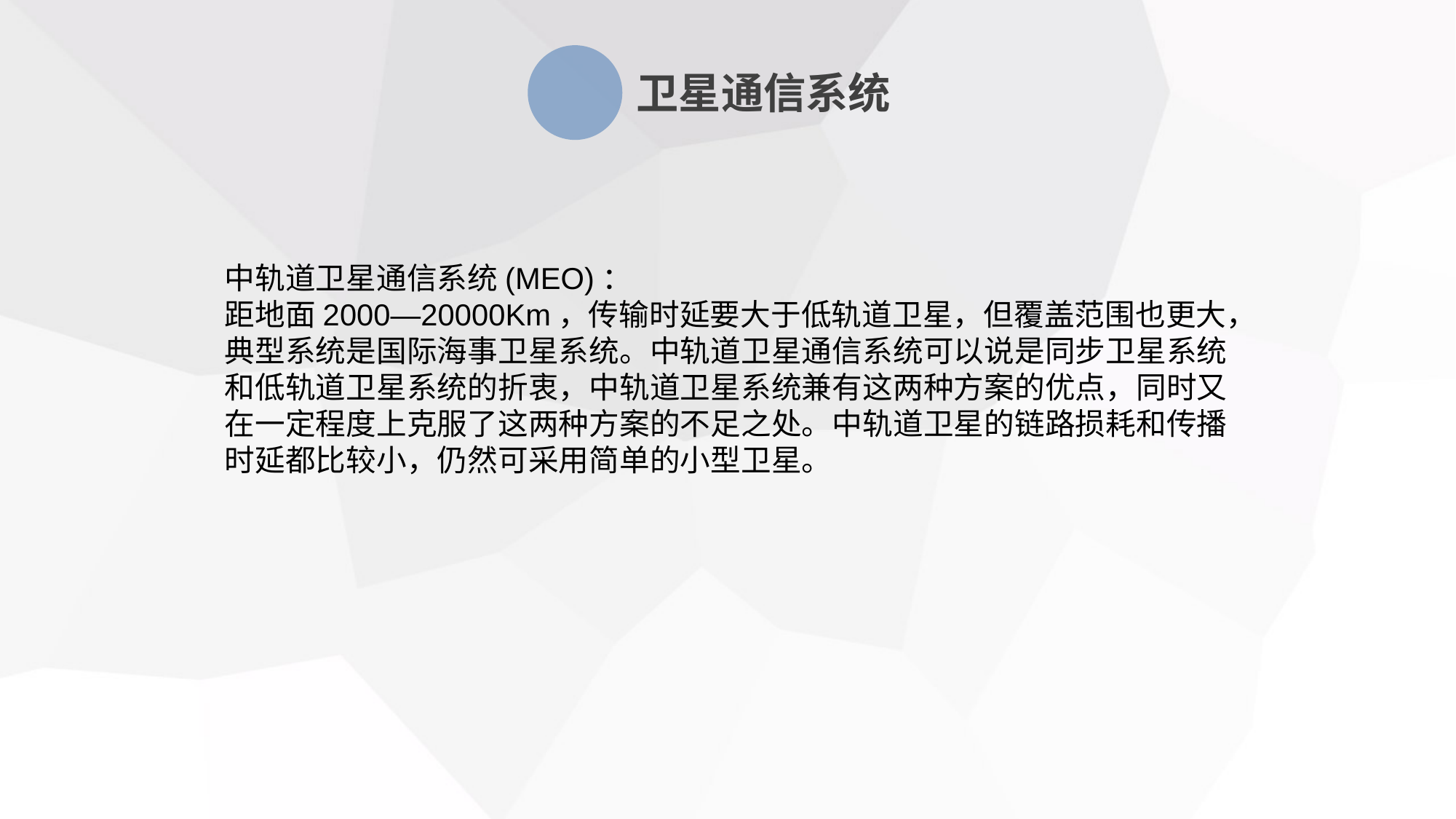

卫星通信系统
中轨道卫星通信系统(MEO)：
距地面2000—20000Km，传输时延要大于低轨道卫星，但覆盖范围也更大，典型系统是国际海事卫星系统。中轨道卫星通信系统可以说是同步卫星系统和低轨道卫星系统的折衷，中轨道卫星系统兼有这两种方案的优点，同时又在一定程度上克服了这两种方案的不足之处。中轨道卫星的链路损耗和传播时延都比较小，仍然可采用简单的小型卫星。